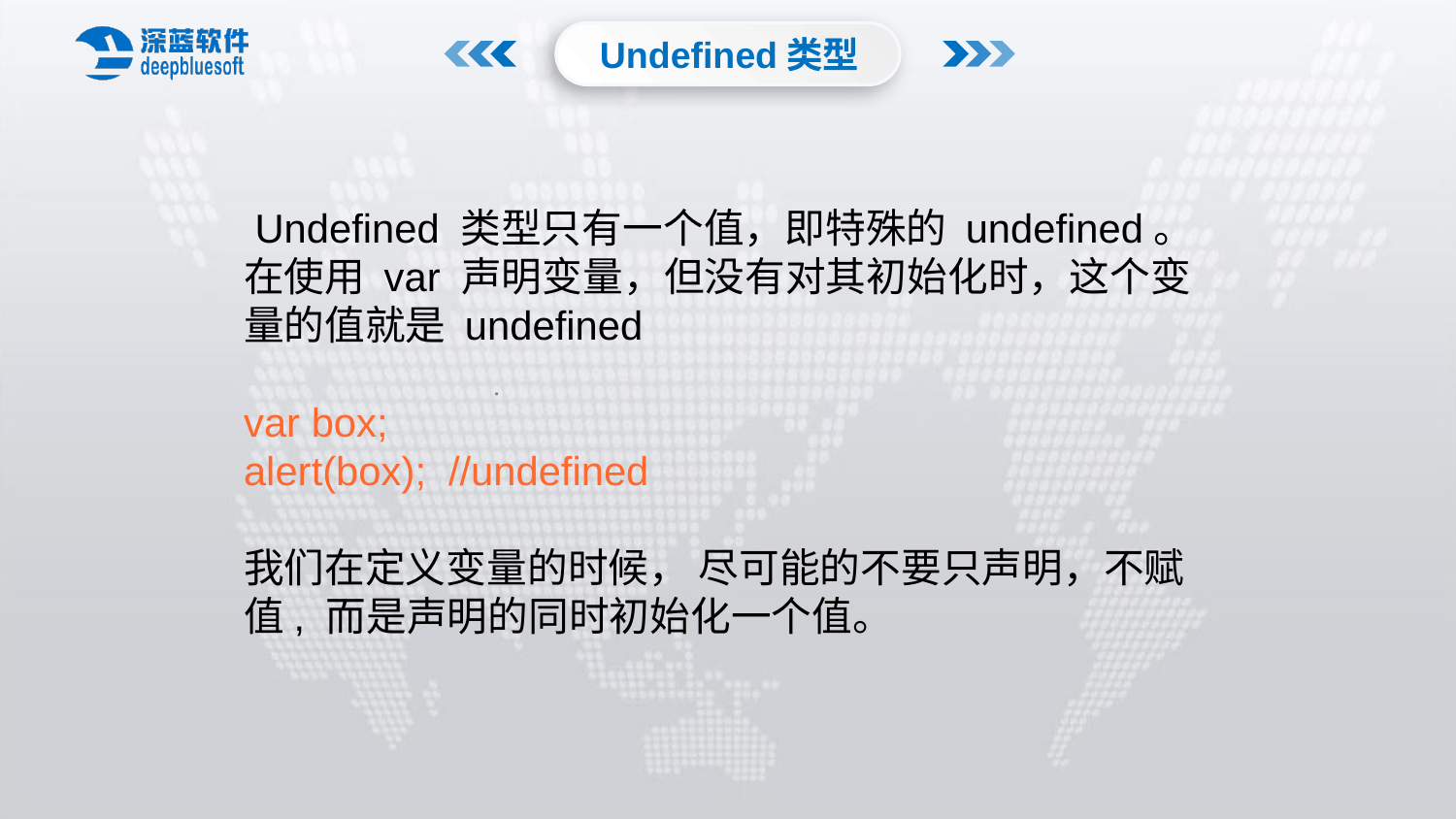

Undefined类型

 Undefined 类型只有一个值，即特殊的 undefined。在使用 var 声明变量，但没有对其初始化时，这个变量的值就是 undefined

var box;
alert(box);  //undefined

我们在定义变量的时候， 尽可能的不要只声明，不赋值, 而是声明的同时初始化一个值。